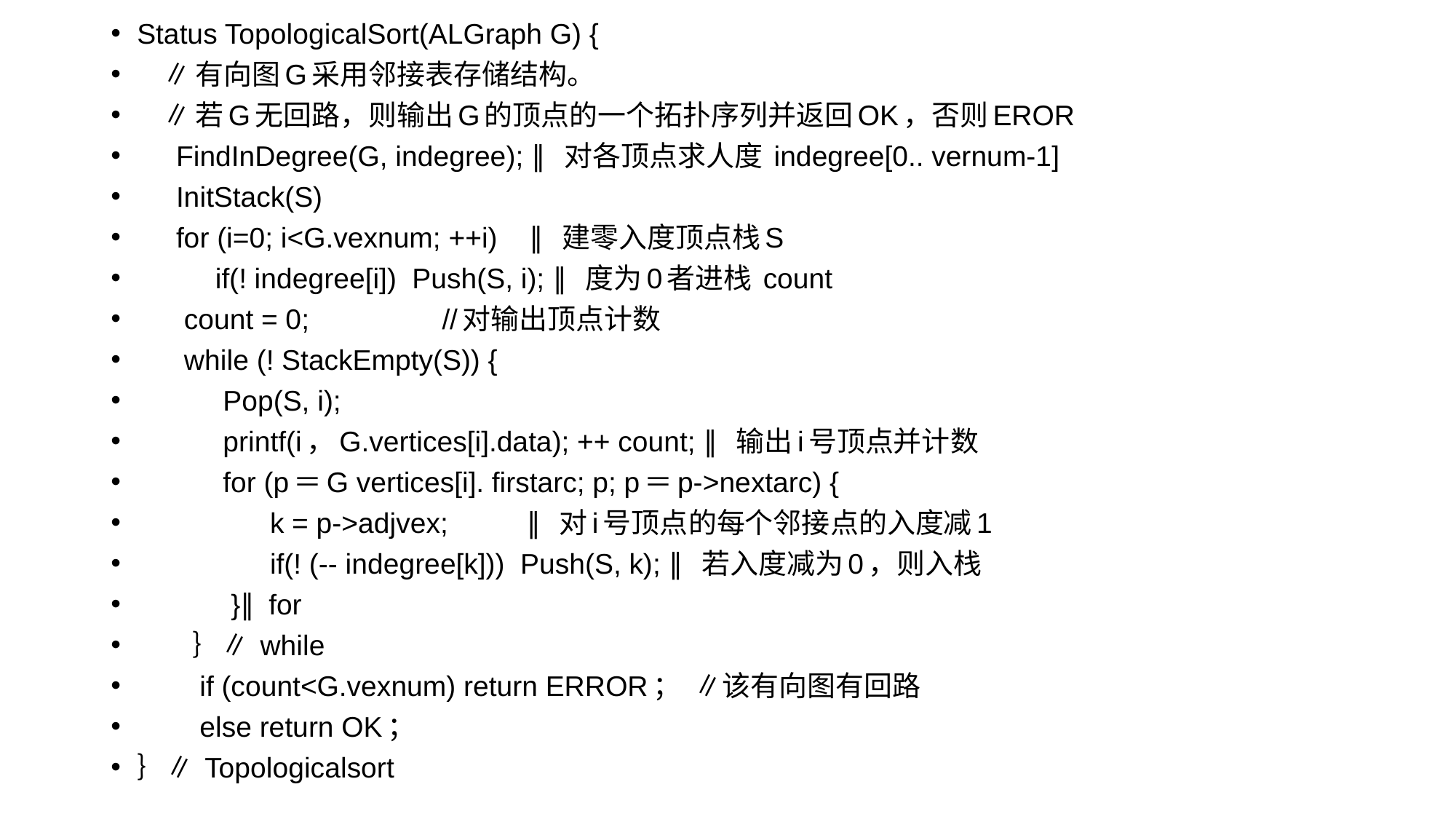

Status TopologicalSort(ALGraph G) {
    ∥有向图G采用邻接表存储结构。
    ∥若G无回路，则输出G的顶点的一个拓扑序列并返回OK，否则EROR
     FindInDegree(G, indegree); ∥对各顶点求人度 indegree[0.. vernum-1]
     InitStack(S)
     for (i=0; i<G.vexnum; ++i)    ∥建零入度顶点栈S
          if(! indegree[i])  Push(S, i); ∥度为0者进栈 count
      count = 0;                 //对输出顶点计数
      while (! StackEmpty(S)) {
           Pop(S, i);
           printf(i，G.vertices[i].data); ++ count; ∥输出i号顶点并计数
           for (p＝G vertices[i]. firstarc; p; p＝p->nextarc) {
                 k = p->adjvex;          ∥对i号顶点的每个邻接点的入度减1
                 if(! (-- indegree[k]))  Push(S, k); ∥若入度减为0，则入栈
            }∥for
        ｝∥ while
        if (count<G.vexnum) return ERROR；  ∥该有向图有回路
        else return OK；
｝∥ Topologicalsort